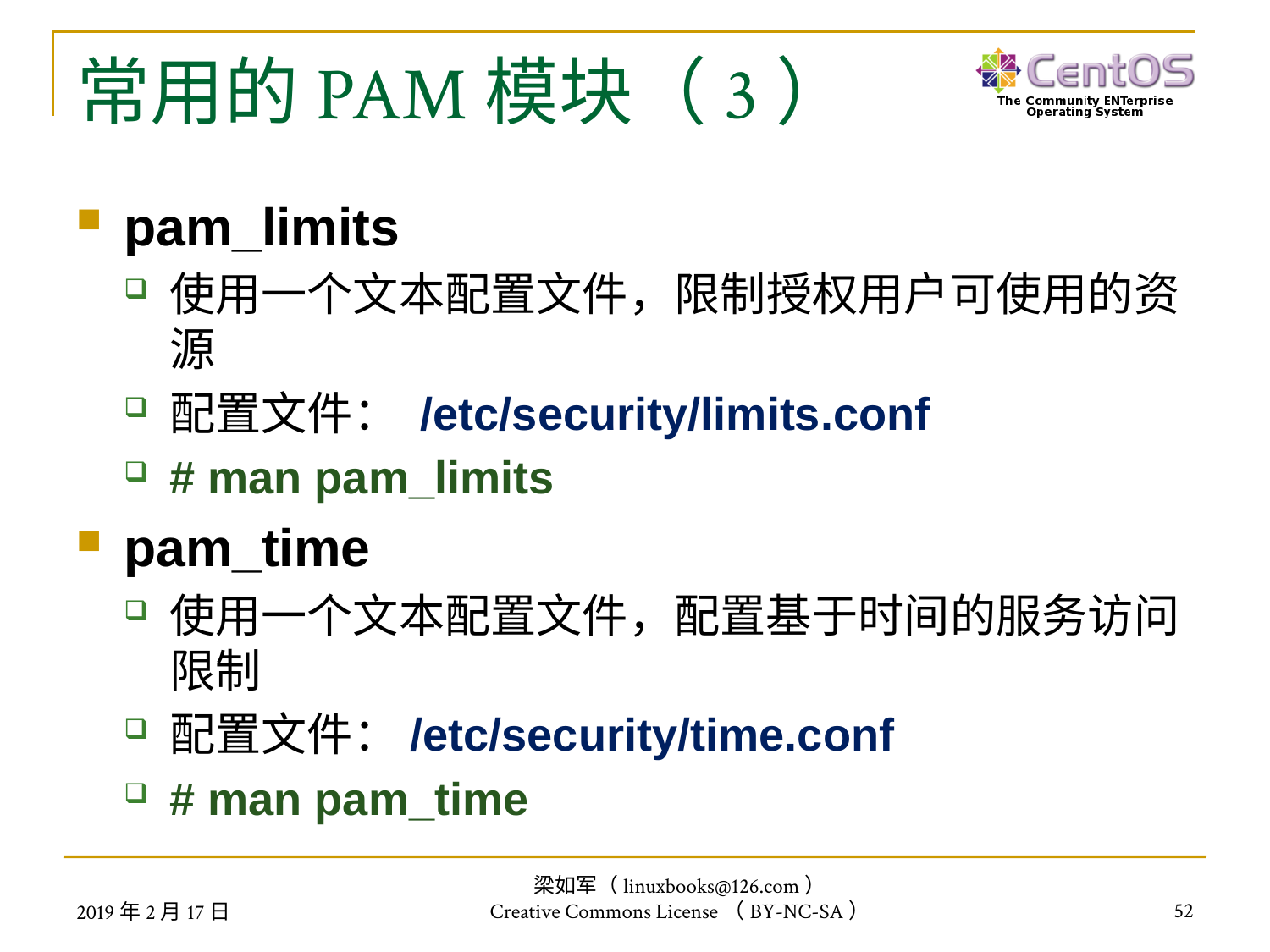

# 常用的PAM模块（3）
pam_limits
使用一个文本配置文件，限制授权用户可使用的资源
配置文件： /etc/security/limits.conf
# man pam_limits
pam_time
使用一个文本配置文件，配置基于时间的服务访问限制
配置文件：/etc/security/time.conf
# man pam_time

梁如军（linuxbooks@126.com）
Creative Commons License（BY-NC-SA）
2019年2月17日
52